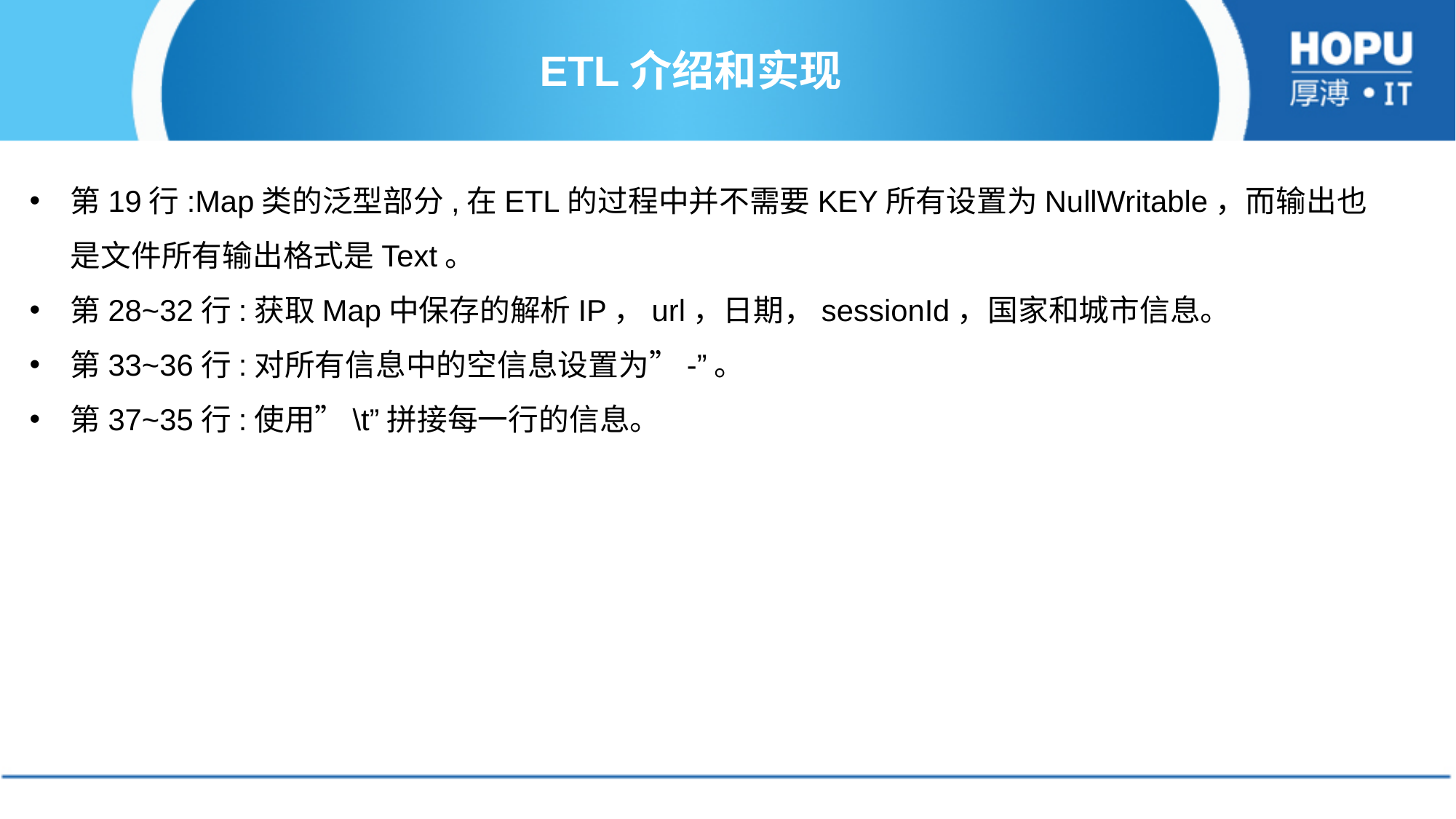

# ETL介绍和实现
第19行:Map类的泛型部分,在ETL的过程中并不需要KEY所有设置为NullWritable，而输出也是文件所有输出格式是Text。
第28~32行:获取Map中保存的解析IP，url，日期，sessionId，国家和城市信息。
第33~36行:对所有信息中的空信息设置为”-”。
第37~35行:使用”\t”拼接每一行的信息。